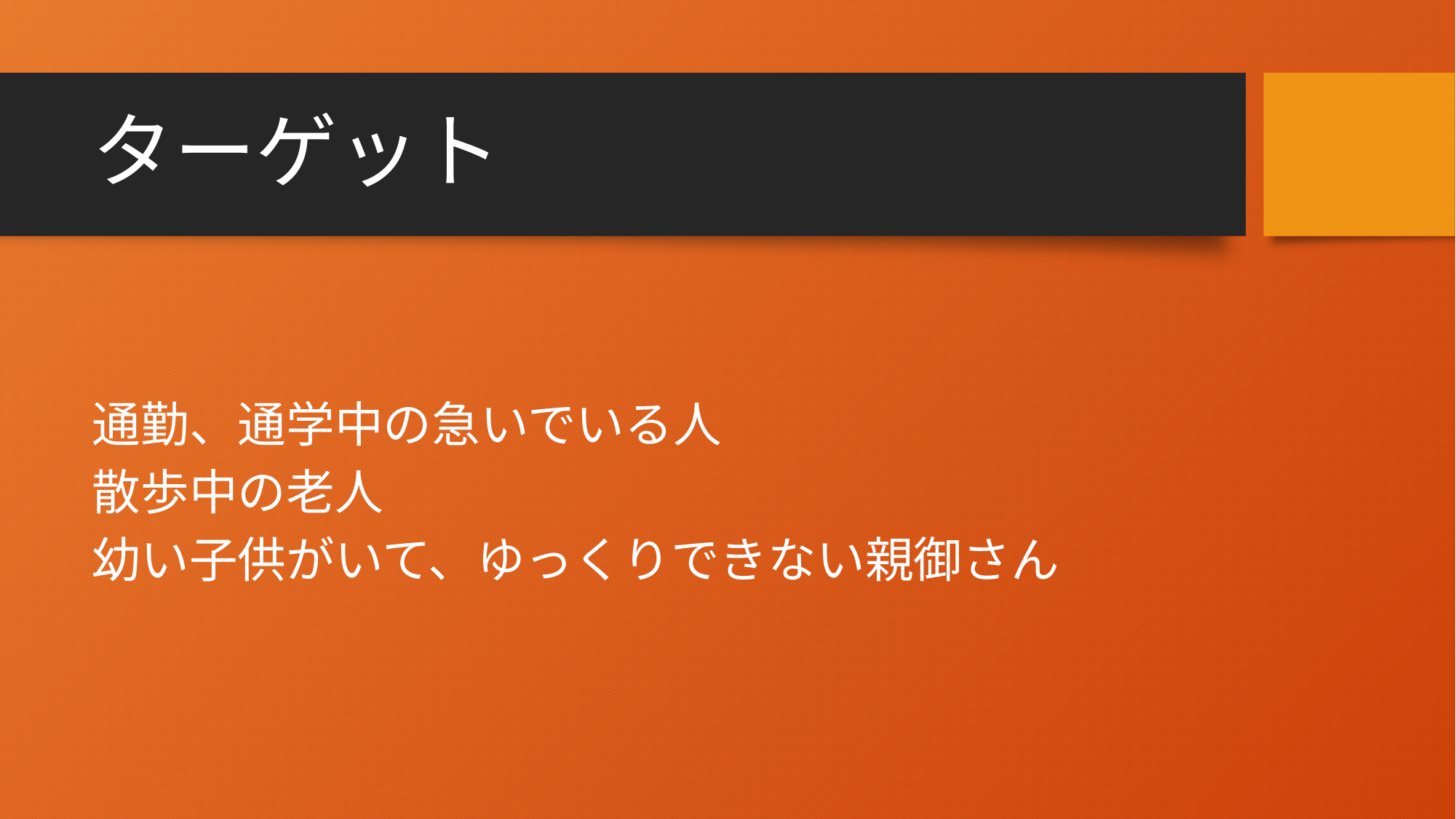

# ターゲット
通勤、通学中の急いでいる人
散歩中の老人
幼い子供がいて、ゆっくりできない親御さん